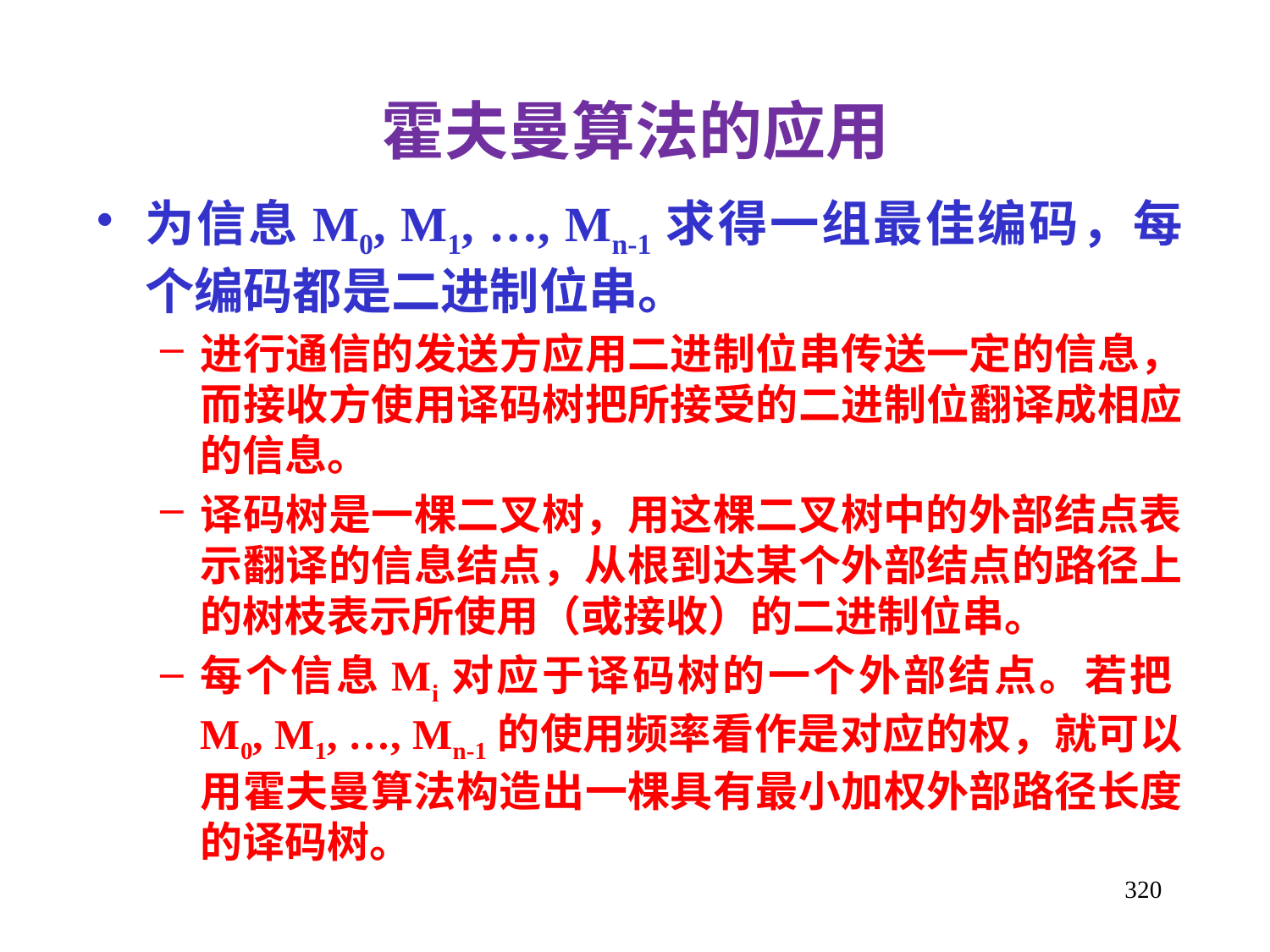

霍夫曼算法的应用
为信息M0, M1, …, Mn-1求得一组最佳编码，每个编码都是二进制位串。
进行通信的发送方应用二进制位串传送一定的信息，而接收方使用译码树把所接受的二进制位翻译成相应的信息。
译码树是一棵二叉树，用这棵二叉树中的外部结点表示翻译的信息结点，从根到达某个外部结点的路径上的树枝表示所使用（或接收）的二进制位串。
每个信息Mi对应于译码树的一个外部结点。若把M0, M1, …, Mn-1的使用频率看作是对应的权，就可以用霍夫曼算法构造出一棵具有最小加权外部路径长度的译码树。
320